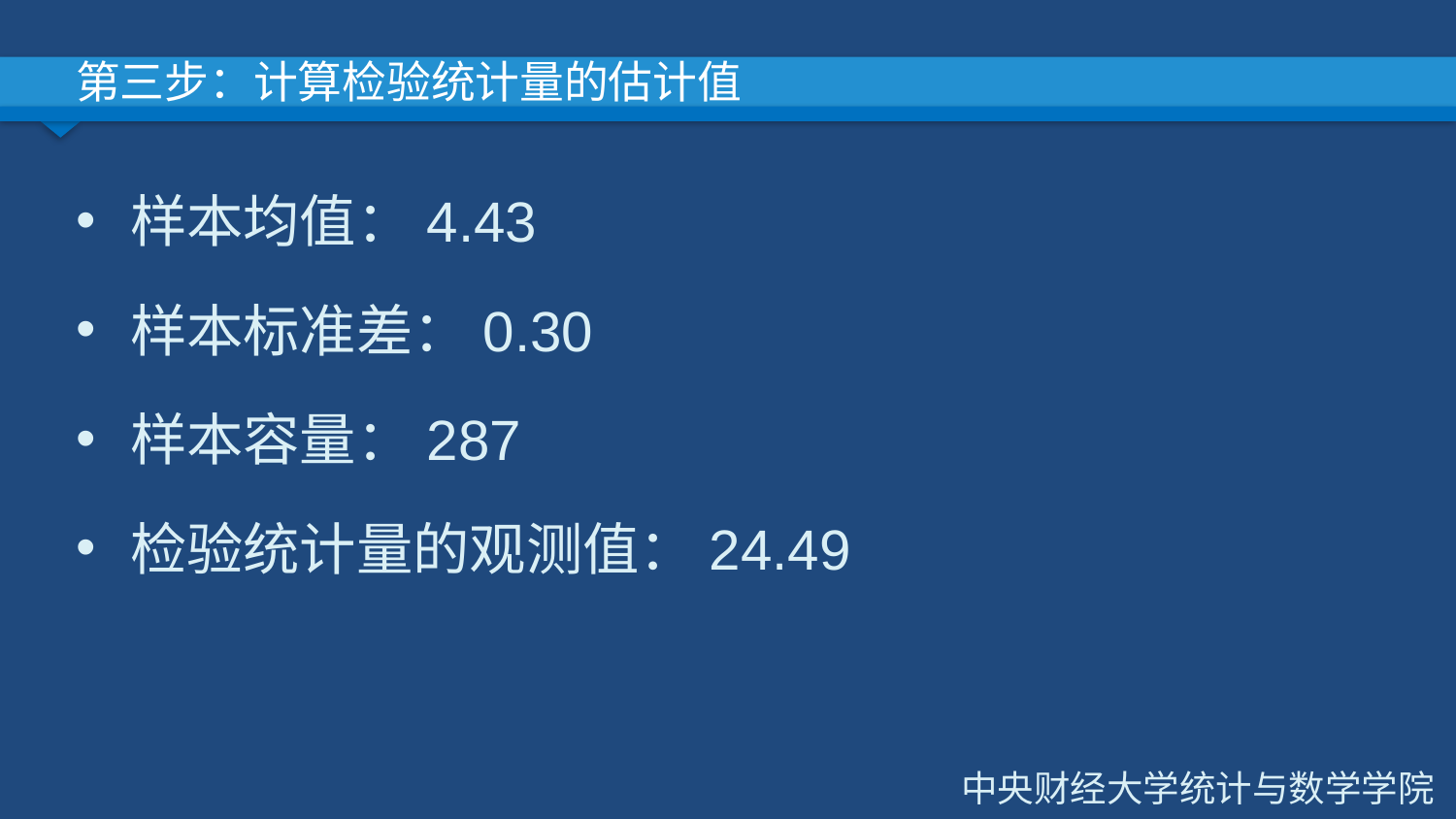

# 第三步：计算检验统计量的估计值
样本均值：4.43
样本标准差：0.30
样本容量：287
检验统计量的观测值：24.49